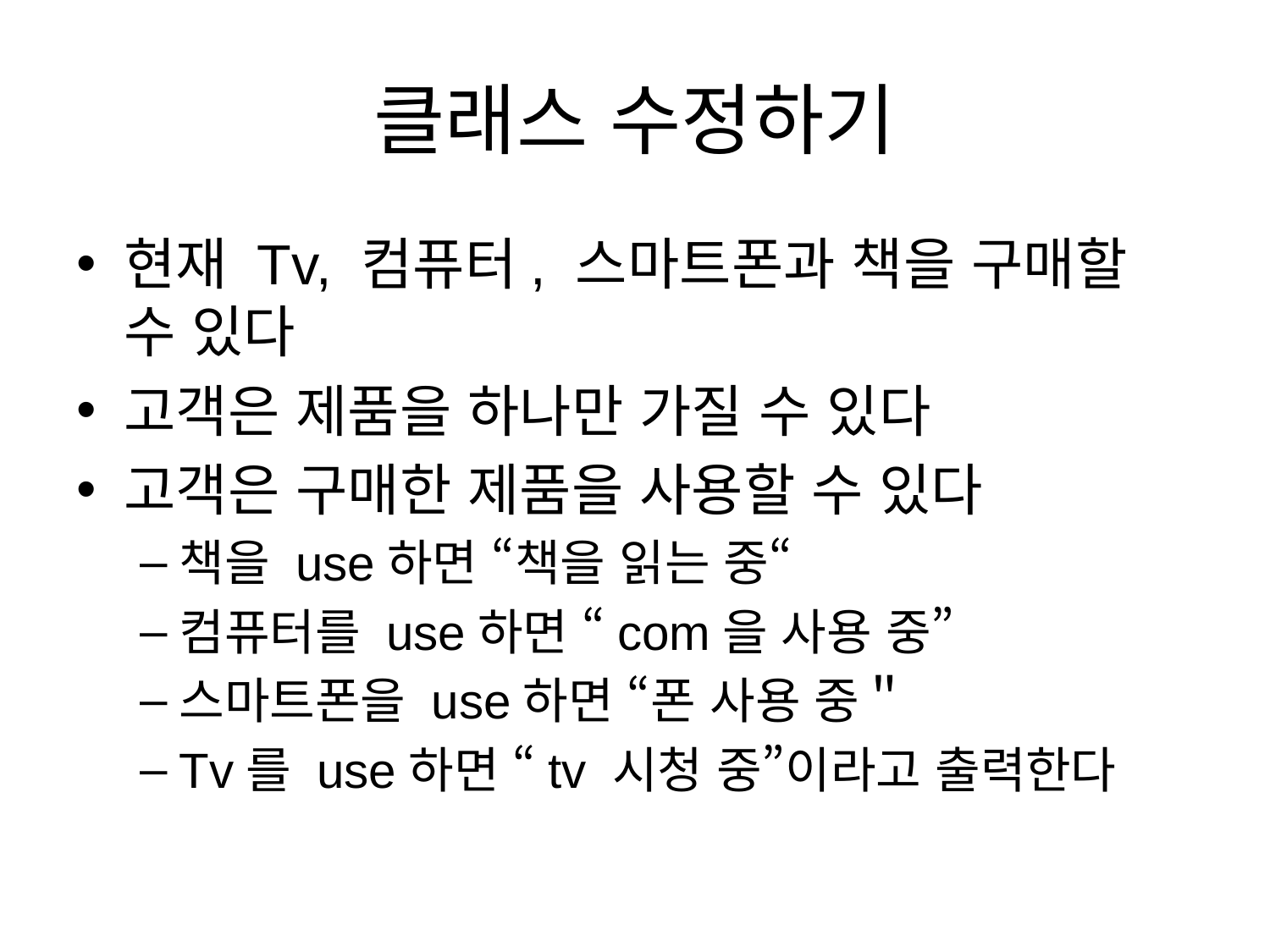

# 클래스 수정하기
현재 Tv, 컴퓨터, 스마트폰과 책을 구매할 수 있다
고객은 제품을 하나만 가질 수 있다
고객은 구매한 제품을 사용할 수 있다
책을 use하면 “책을 읽는 중“
컴퓨터를 use하면 “com을 사용 중”
스마트폰을 use하면 “폰 사용 중＂
Tv를 use하면 “tv 시청 중”이라고 출력한다